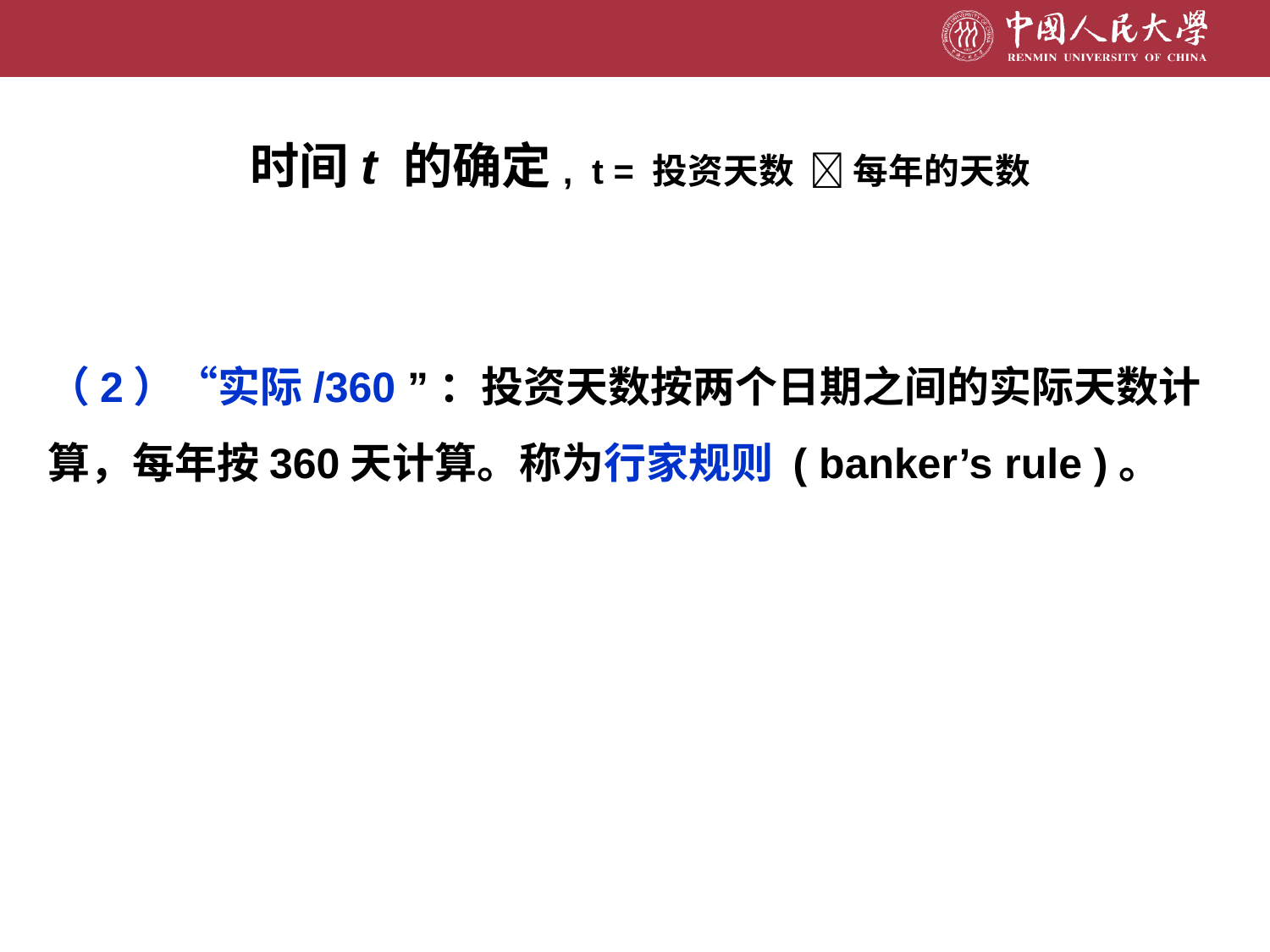

# 时间t 的确定,  t = 投资天数  ÷ 每年的天数
（2）“实际/360 ”：投资天数按两个日期之间的实际天数计算，每年按360天计算。称为行家规则 ( banker’s rule )。